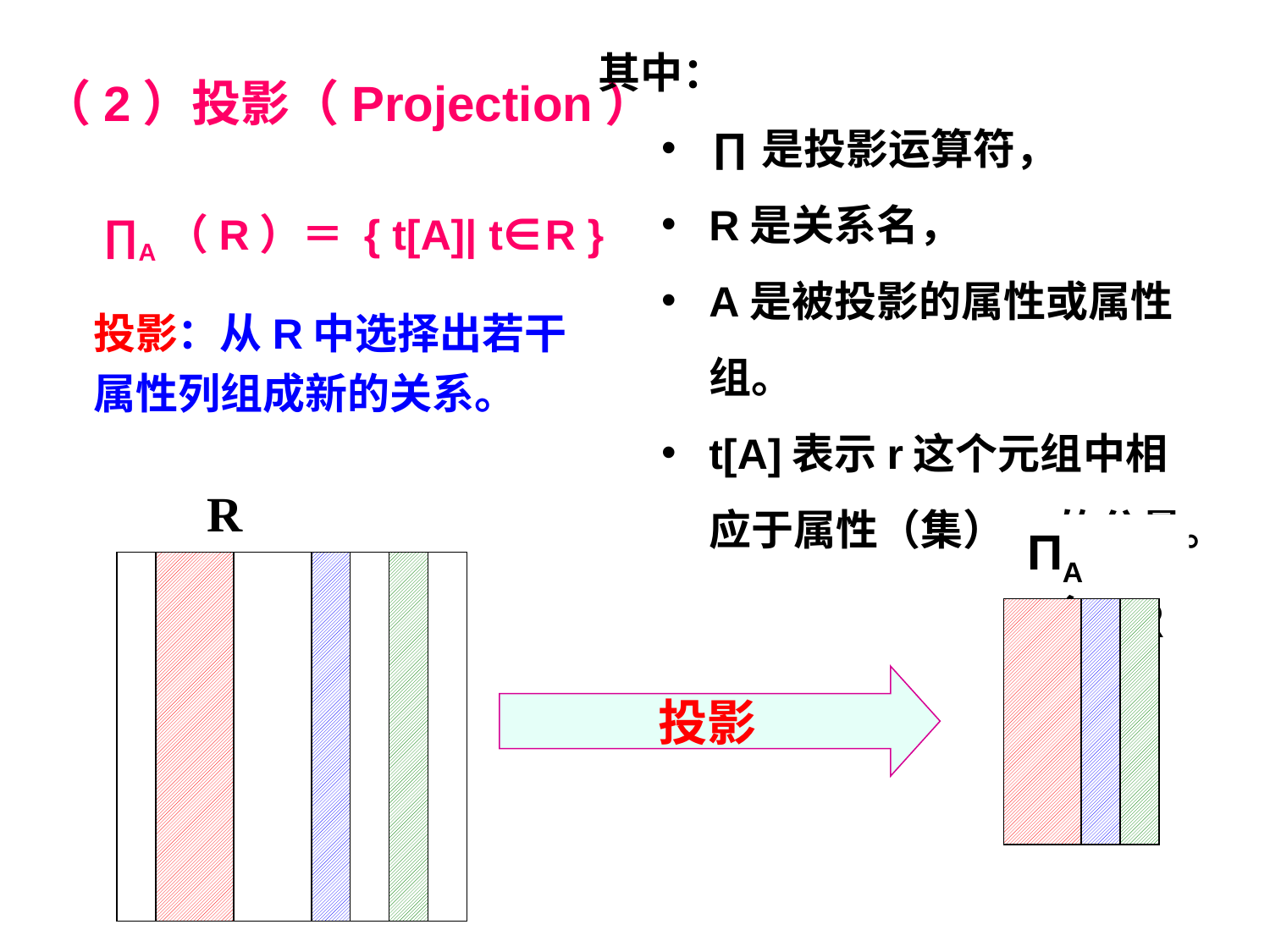

其中：
∏是投影运算符，
R是关系名，
A是被投影的属性或属性组。
t[A]表示r这个元组中相应于属性（集）A的分量。
# （2）投影（Projection）
    ∏A（R）＝ { t[A]| t∈R }
投影：从R中选择出若干属性列组成新的关系。
R

ΠA（R）

投影